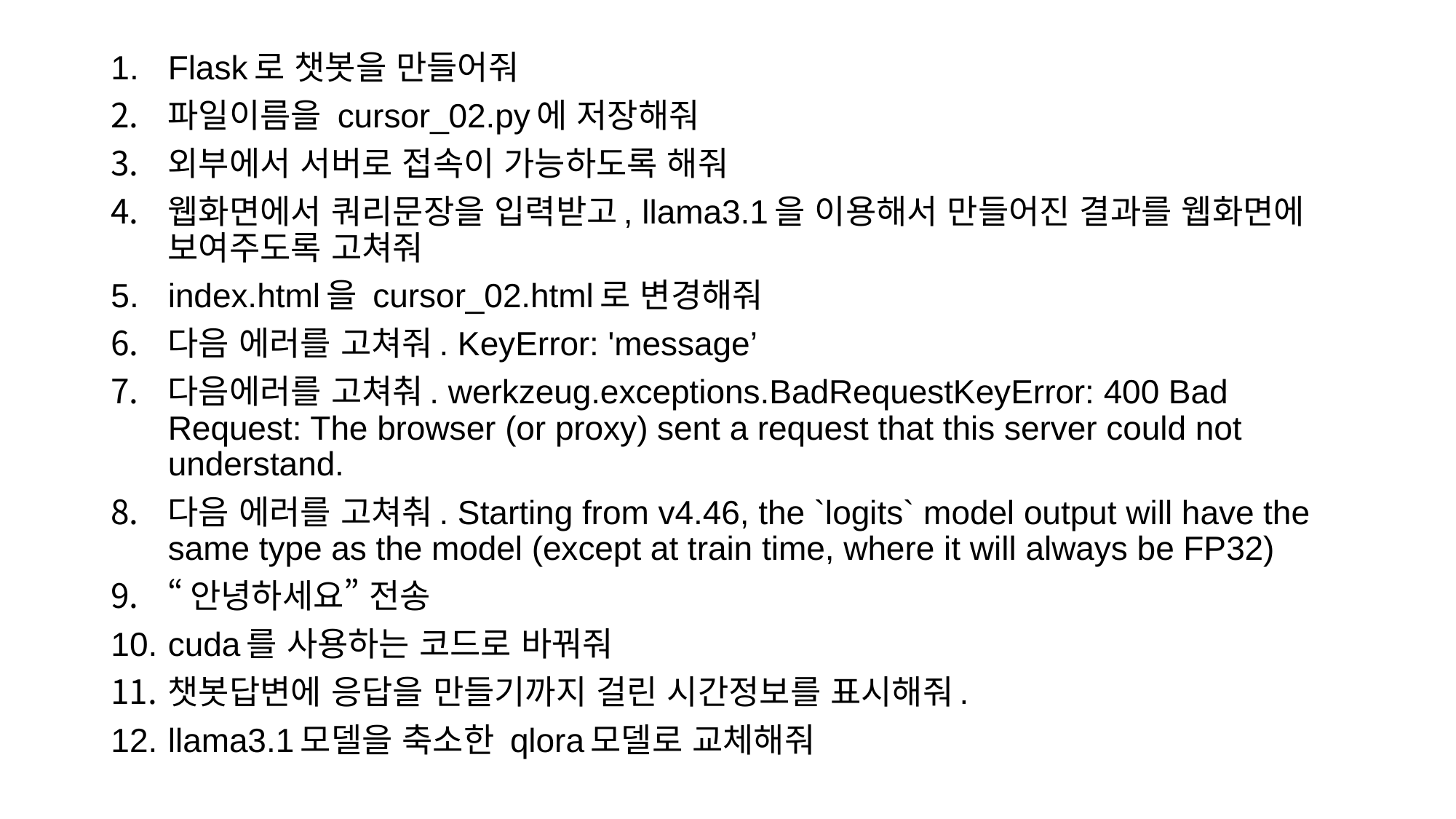

Flask로 챗봇을 만들어줘
파일이름을 cursor_02.py에 저장해줘
외부에서 서버로 접속이 가능하도록 해줘
웹화면에서 쿼리문장을 입력받고, llama3.1을 이용해서 만들어진 결과를 웹화면에 보여주도록 고쳐줘
index.html을 cursor_02.html로 변경해줘
다음 에러를 고쳐줘. KeyError: 'message’
다음에러를 고쳐춰. werkzeug.exceptions.BadRequestKeyError: 400 Bad Request: The browser (or proxy) sent a request that this server could not understand.
다음 에러를 고쳐춰. Starting from v4.46, the `logits` model output will have the same type as the model (except at train time, where it will always be FP32)
“안녕하세요” 전송
cuda를 사용하는 코드로 바꿔줘
챗봇답변에 응답을 만들기까지 걸린 시간정보를 표시해줘.
llama3.1모델을 축소한 qlora모델로 교체해줘